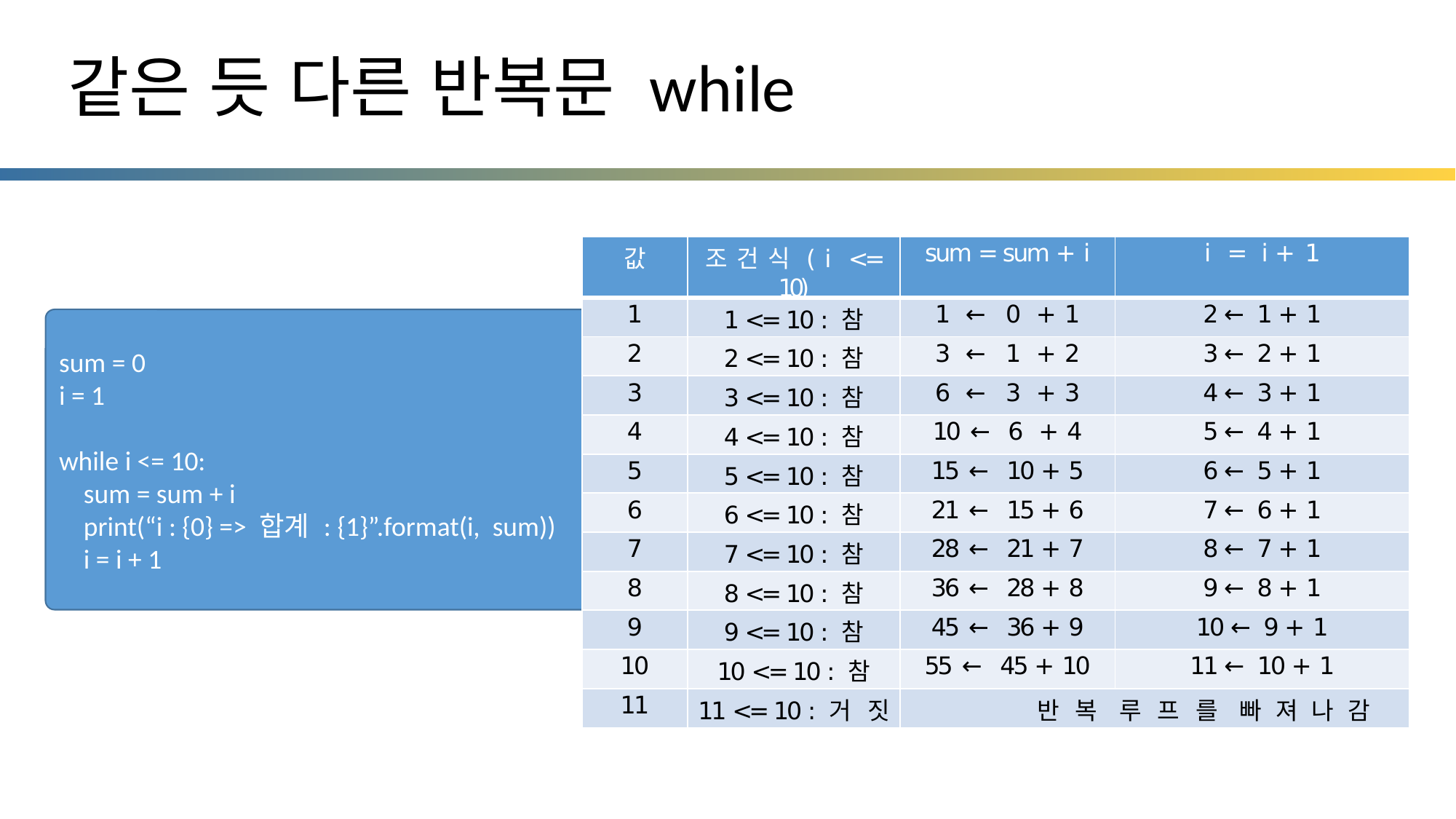

# 같은 듯 다른 반복문 while
| 값 | 조건식(i <= 10) | sum = sum + i | i = i + 1 |
| --- | --- | --- | --- |
| 1 | 1 <= 10 : 참 | 1 ← 0 + 1 | 2 ← 1 + 1 |
| 2 | 2 <= 10 : 참 | 3 ← 1 + 2 | 3 ← 2 + 1 |
| 3 | 3 <= 10 : 참 | 6 ← 3 + 3 | 4 ← 3 + 1 |
| 4 | 4 <= 10 : 참 | 10 ← 6 + 4 | 5 ← 4 + 1 |
| 5 | 5 <= 10 : 참 | 15 ← 10 + 5 | 6 ← 5 + 1 |
| 6 | 6 <= 10 : 참 | 21 ← 15 + 6 | 7 ← 6 + 1 |
| 7 | 7 <= 10 : 참 | 28 ← 21 + 7 | 8 ← 7 + 1 |
| 8 | 8 <= 10 : 참 | 36 ← 28 + 8 | 9 ← 8 + 1 |
| 9 | 9 <= 10 : 참 | 45 ← 36 + 9 | 10 ← 9 + 1 |
| 10 | 10 <= 10 : 참 | 55 ← 45 + 10 | 11 ← 10 + 1 |
| 11 | 11 <= 10 : 거짓 | 반복 루프를 빠져나감 |  |
sum = 0
i = 1

while i <= 10:
    sum = sum + i
    print(“i : {0} => 합계 : {1}”.format(i,  sum))
    i = i + 1